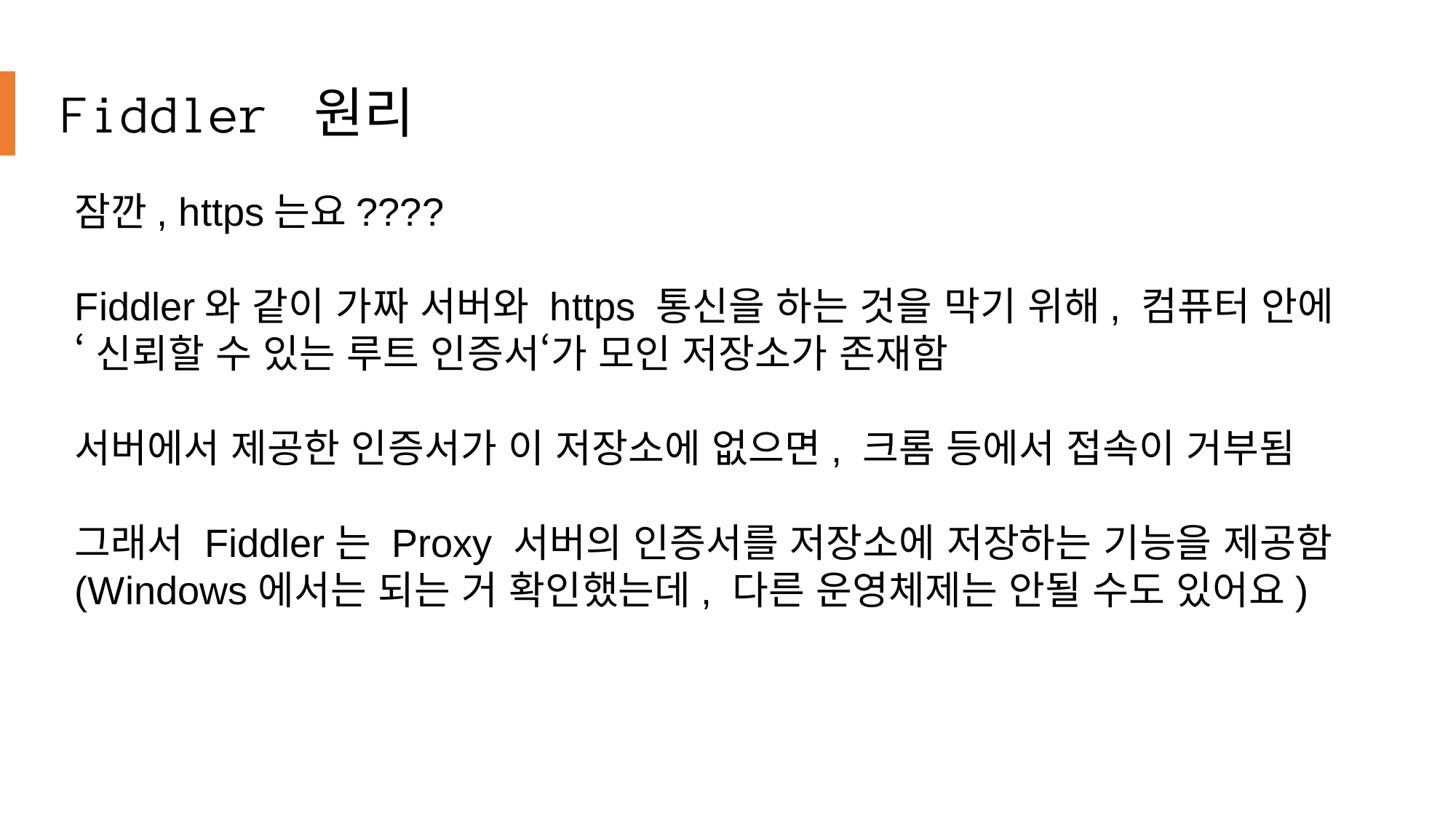

# Fiddler 원리

잠깐, https는요????

Fiddler와 같이 가짜 서버와 https 통신을 하는 것을 막기 위해, 컴퓨터 안에
‘신뢰할 수 있는 루트 인증서‘가 모인 저장소가 존재함

서버에서 제공한 인증서가 이 저장소에 없으면, 크롬 등에서 접속이 거부됨

그래서 Fiddler는 Proxy 서버의 인증서를 저장소에 저장하는 기능을 제공함
(Windows에서는 되는 거 확인했는데, 다른 운영체제는 안될 수도 있어요)